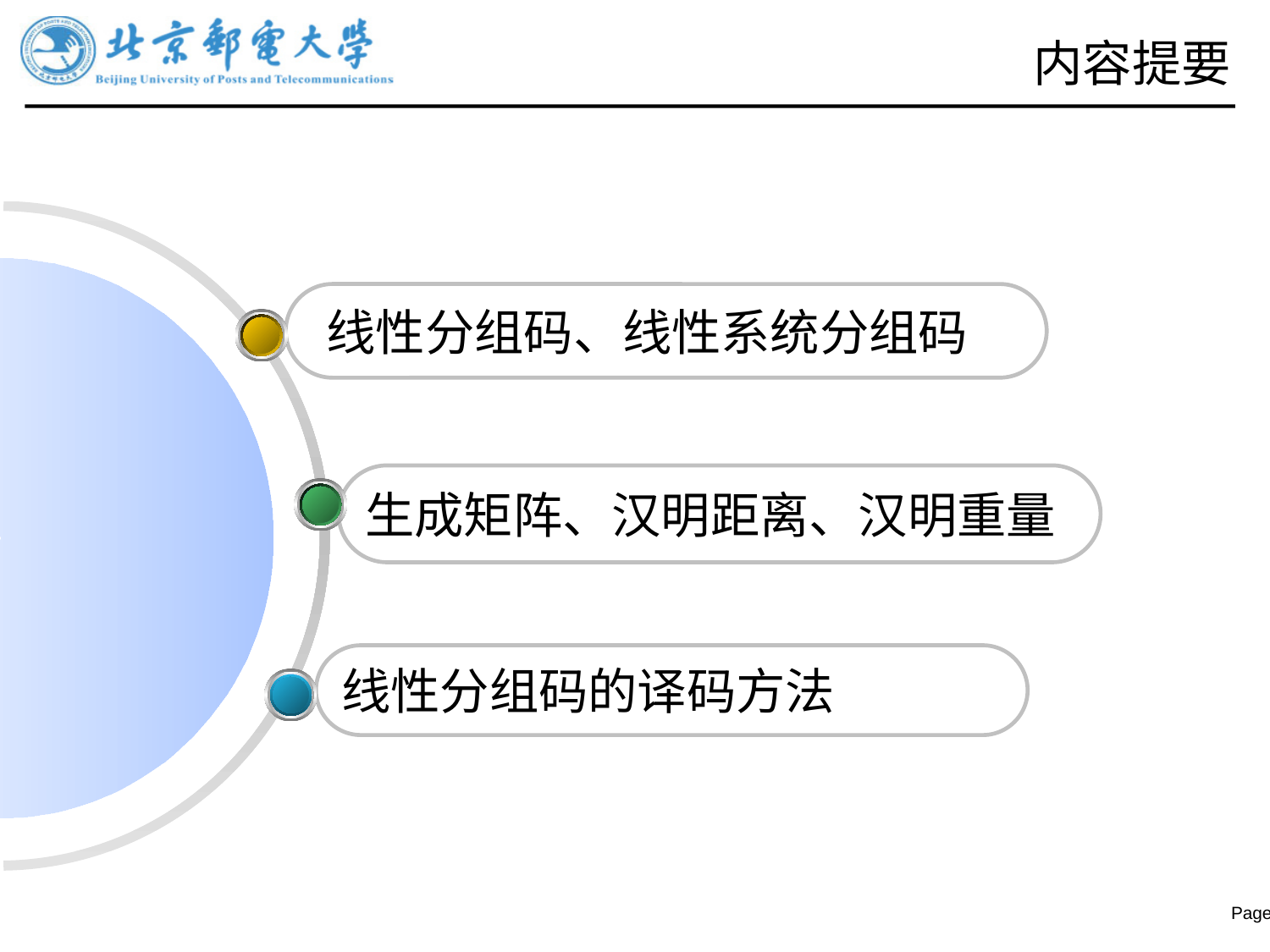

# 内容提要

 线性分组码、线性系统分组码

生成矩阵、汉明距离、汉明重量

线性分组码的译码方法